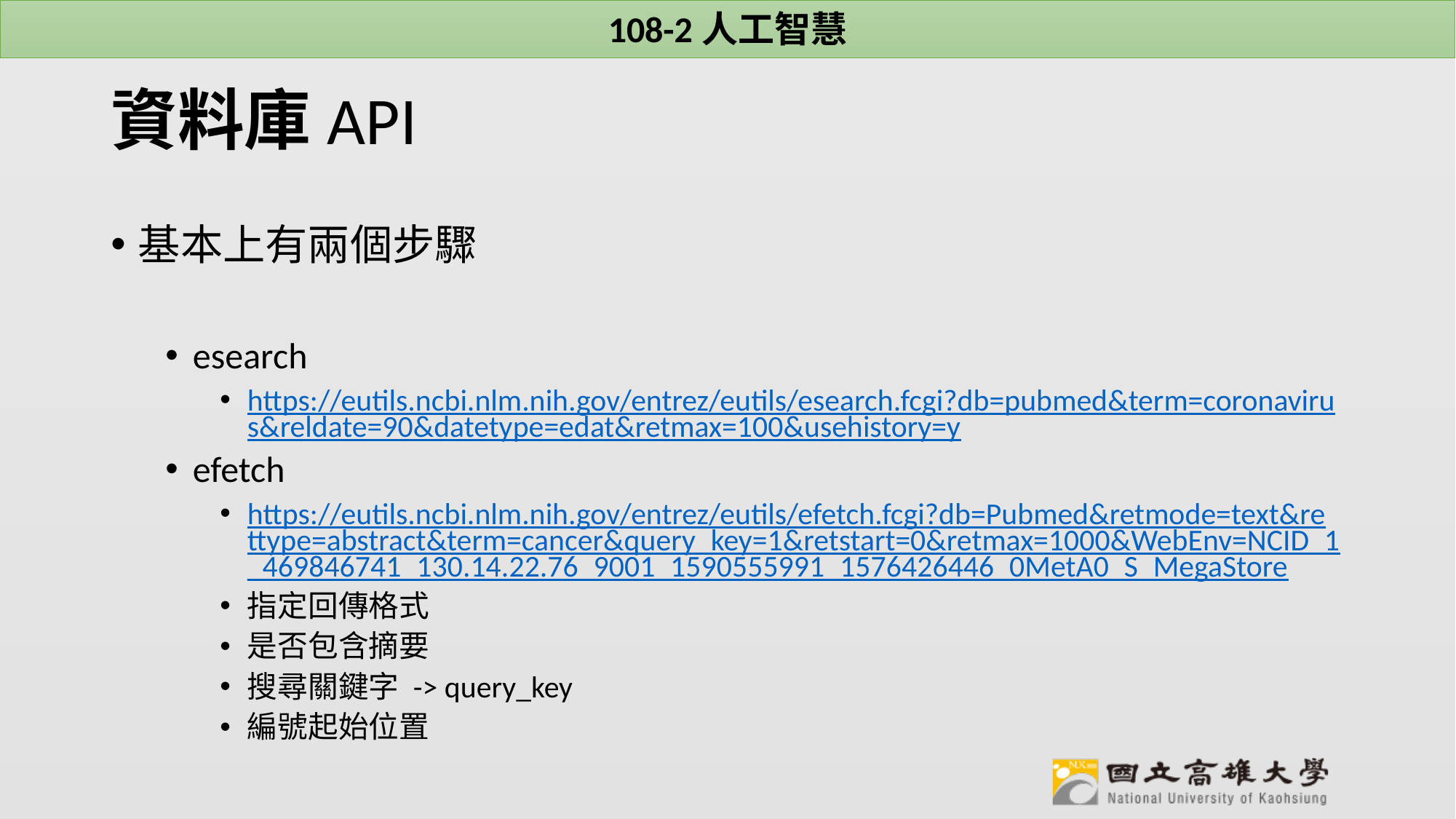

# 資料庫API
基本上有兩個步驟

esearch
https://eutils.ncbi.nlm.nih.gov/entrez/eutils/esearch.fcgi?db=pubmed&term=coronavirus&reldate=90&datetype=edat&retmax=100&usehistory=y
efetch
https://eutils.ncbi.nlm.nih.gov/entrez/eutils/efetch.fcgi?db=Pubmed&retmode=text&rettype=abstract&term=cancer&query_key=1&retstart=0&retmax=1000&WebEnv=NCID_1_469846741_130.14.22.76_9001_1590555991_1576426446_0MetA0_S_MegaStore
指定回傳格式
是否包含摘要
搜尋關鍵字 -> query_key
編號起始位置